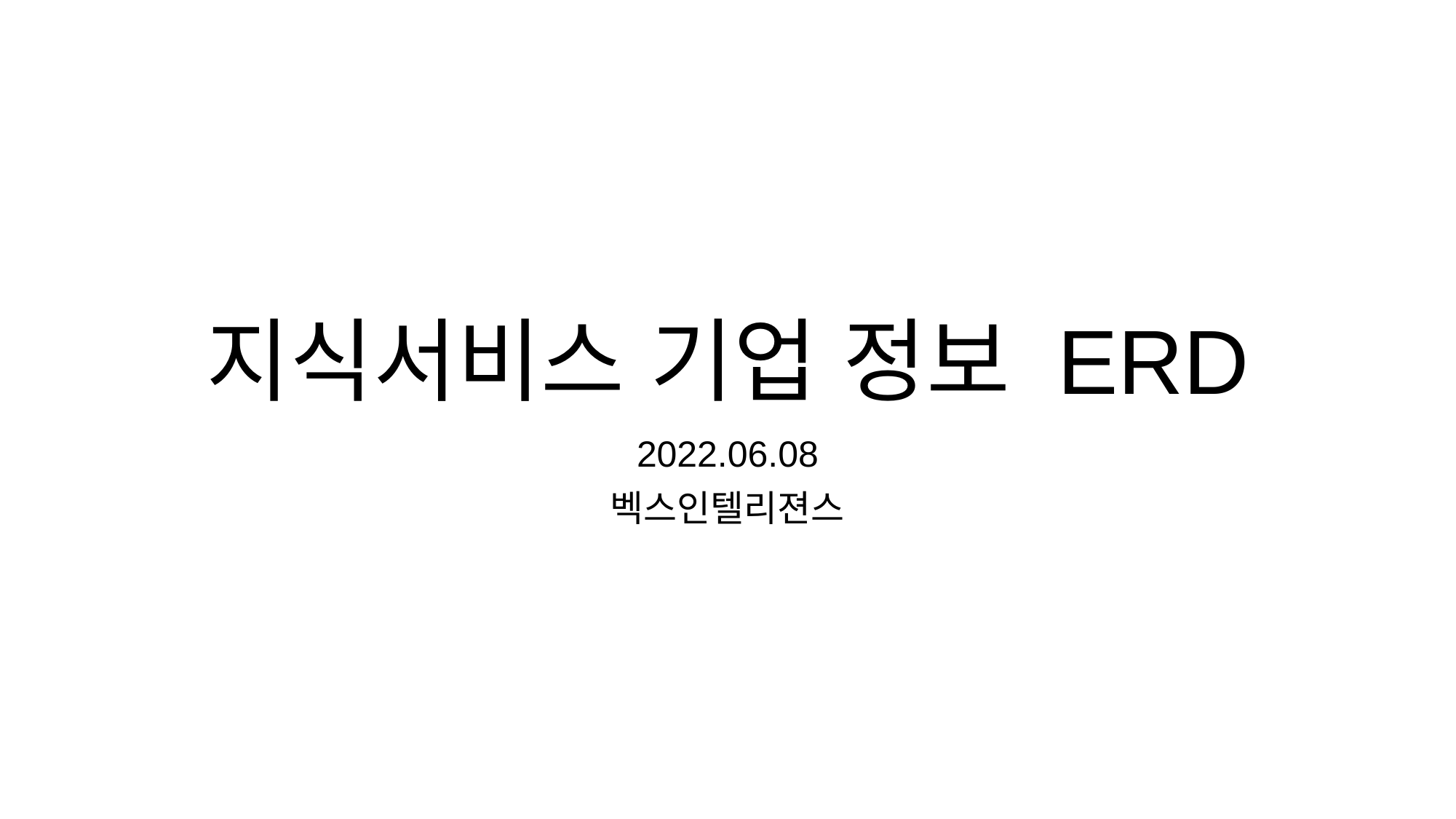

# 지식서비스 기업 정보 ERD
2022.06.08
벡스인텔리젼스